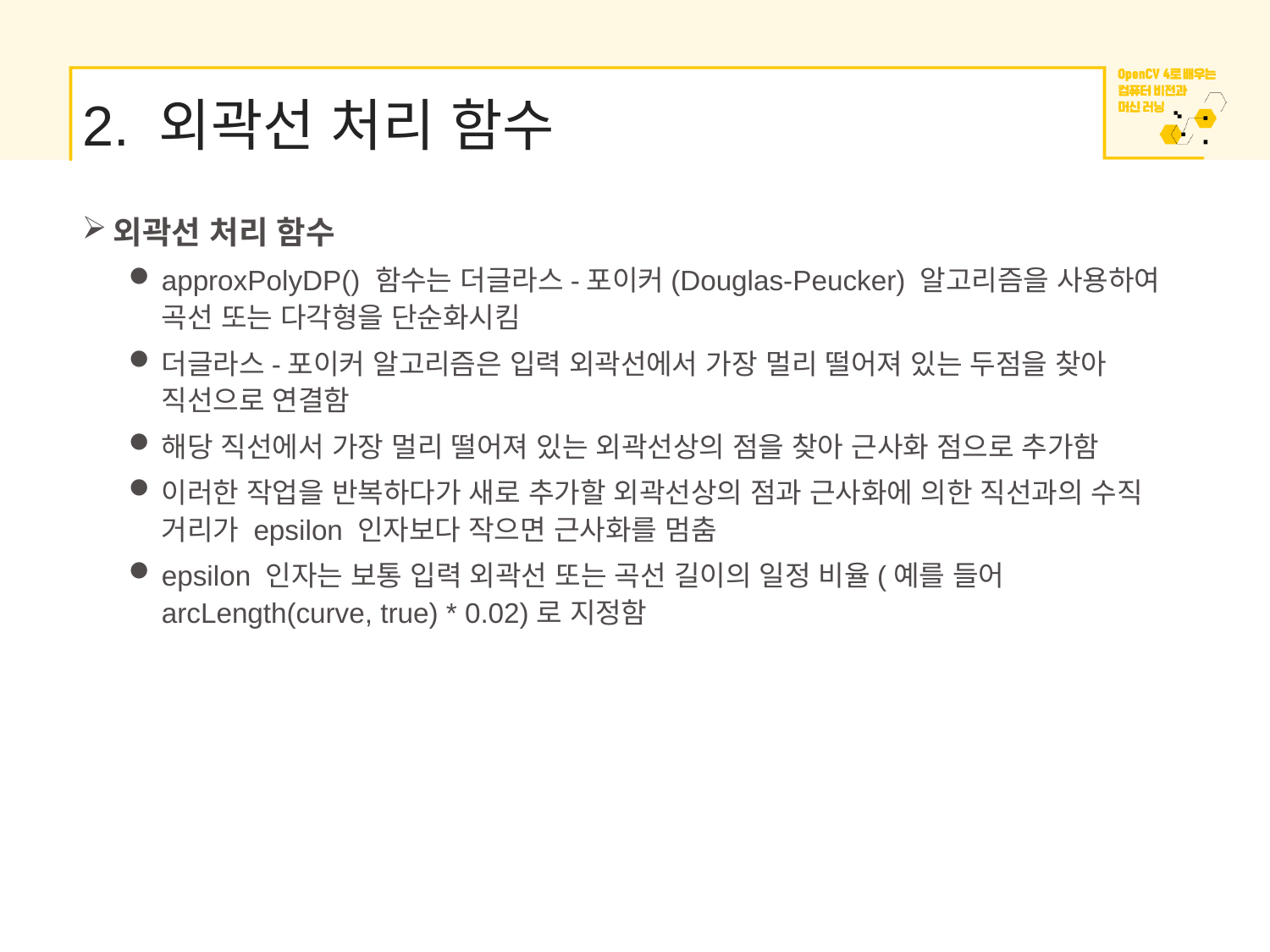

# 2. 외곽선 처리 함수
외곽선 처리 함수
approxPolyDP() 함수는 더글라스-포이커(Douglas-Peucker) 알고리즘을 사용하여 곡선 또는 다각형을 단순화시킴
더글라스-포이커 알고리즘은 입력 외곽선에서 가장 멀리 떨어져 있는 두점을 찾아 직선으로 연결함
해당 직선에서 가장 멀리 떨어져 있는 외곽선상의 점을 찾아 근사화 점으로 추가함
이러한 작업을 반복하다가 새로 추가할 외곽선상의 점과 근사화에 의한 직선과의 수직 거리가 epsilon 인자보다 작으면 근사화를 멈춤
epsilon 인자는 보통 입력 외곽선 또는 곡선 길이의 일정 비율(예를 들어 arcLength(curve, true) * 0.02)로 지정함